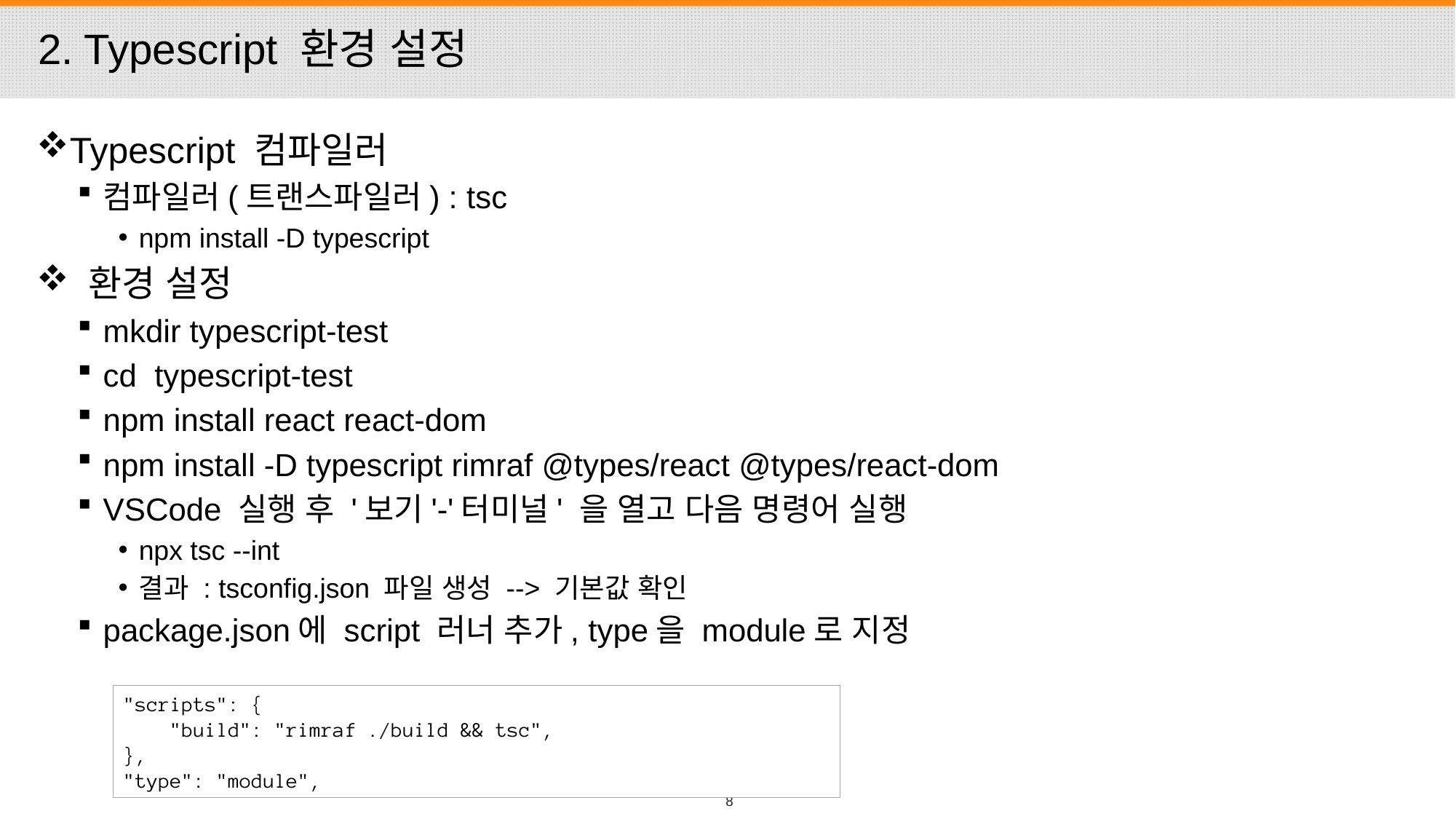

# 2. Typescript 환경 설정
Typescript 컴파일러
컴파일러(트랜스파일러) : tsc
npm install -D typescript
 환경 설정
mkdir typescript-test
cd  typescript-test
npm install react react-dom
npm install -D typescript rimraf @types/react @types/react-dom
VSCode 실행 후 '보기'-'터미널' 을 열고 다음 명령어 실행
npx tsc --int
결과 : tsconfig.json 파일 생성 --> 기본값 확인
package.json에 script 러너 추가, type을 module로 지정

"scripts": {
    "build": "rimraf ./build && tsc",
},
"type": "module",